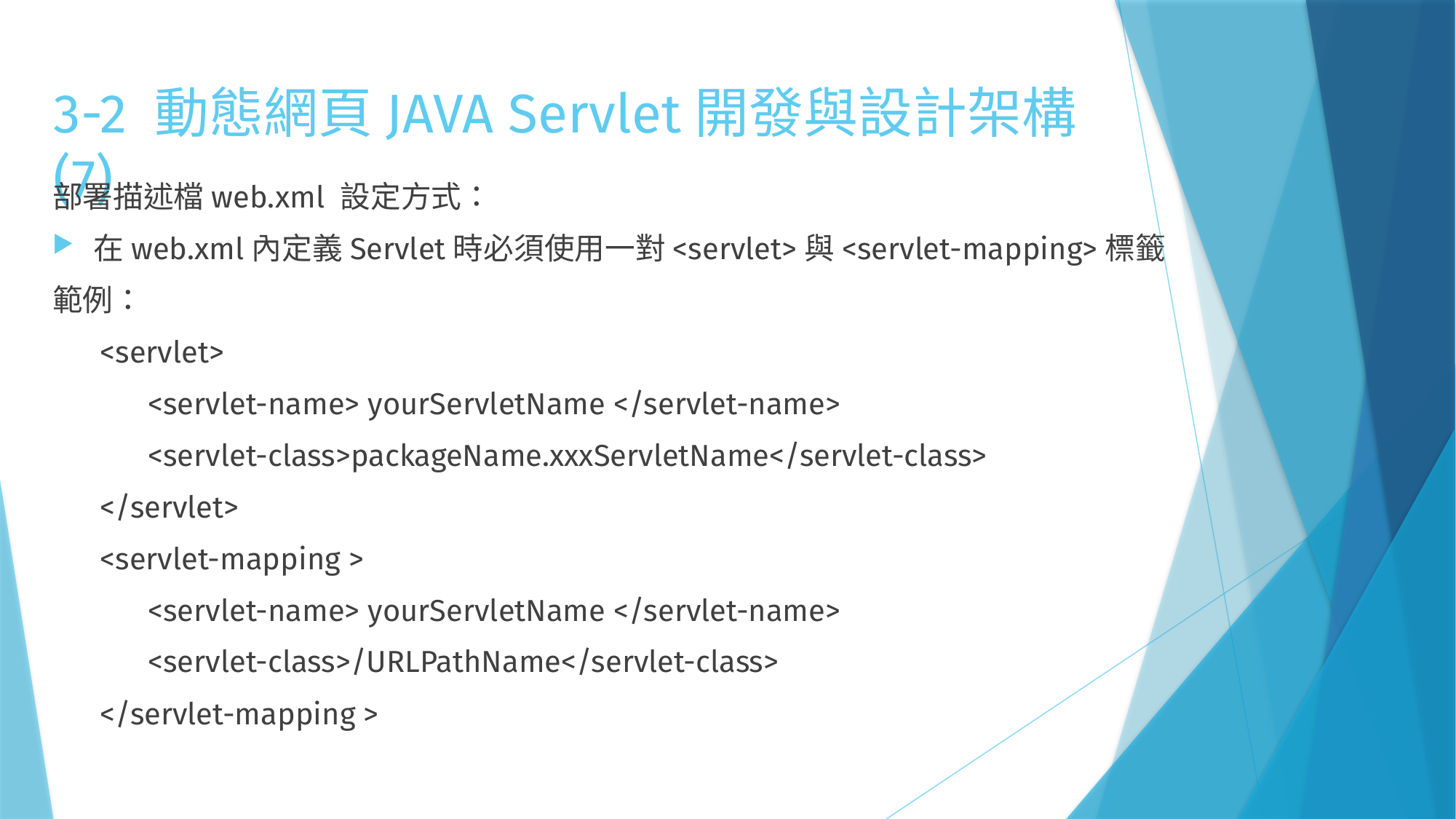

# 3-2 動態網頁JAVA Servlet開發與設計架構(7)
部署描述檔web.xml 設定方式：
在web.xml內定義Servlet時必須使用一對<servlet>與<servlet-mapping>標籤
範例：
<servlet>
<servlet-name> yourServletName </servlet-name>
<servlet-class>packageName.xxxServletName</servlet-class>
</servlet>
<servlet-mapping >
<servlet-name> yourServletName </servlet-name>
<servlet-class>/URLPathName</servlet-class>
</servlet-mapping >